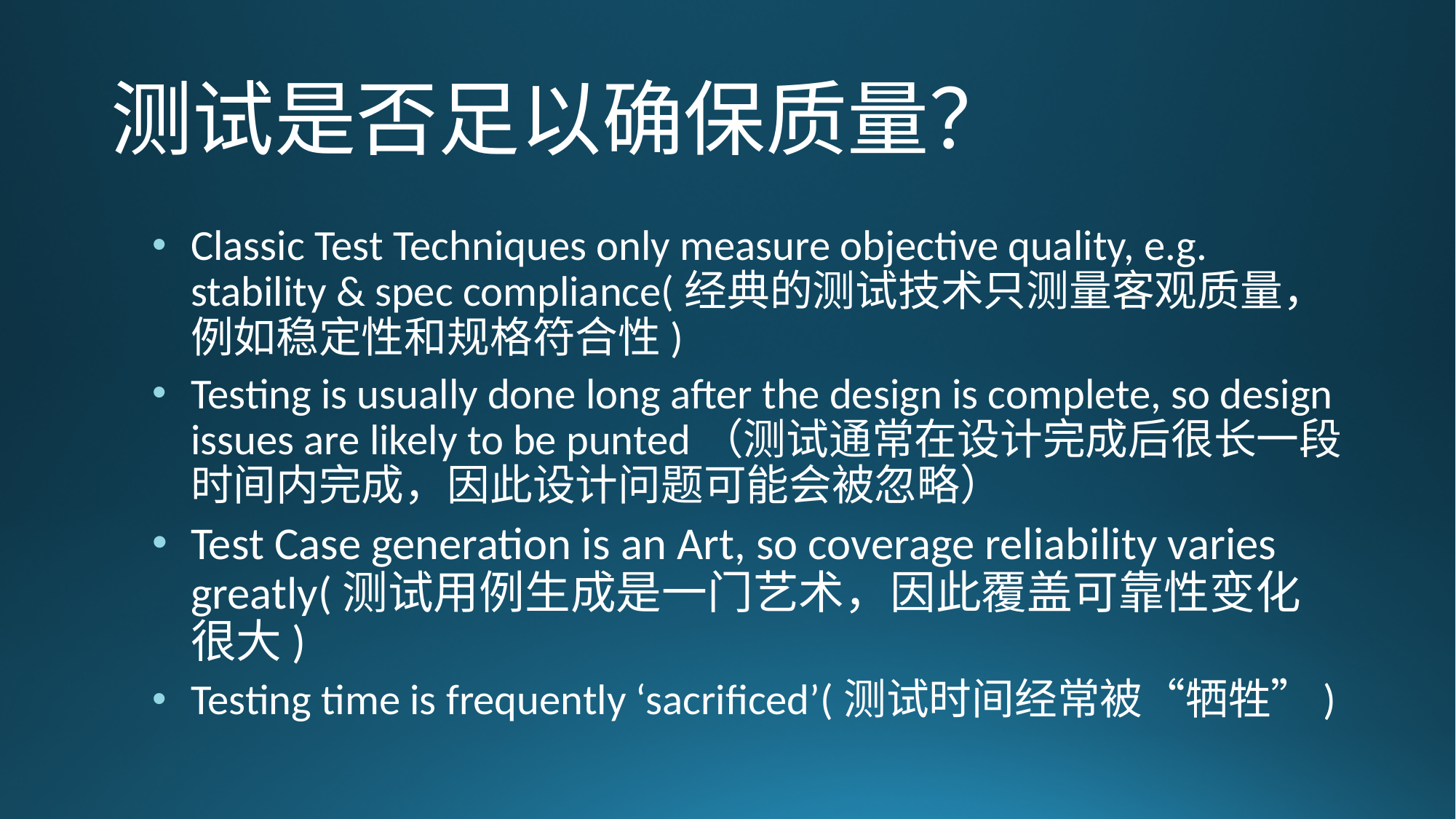

# 测试是否足以确保质量？
Classic Test Techniques only measure objective quality, e.g. stability & spec compliance(经典的测试技术只测量客观质量，例如稳定性和规格符合性)
Testing is usually done long after the design is complete, so design issues are likely to be punted（测试通常在设计完成后很长一段时间内完成，因此设计问题可能会被忽略）
Test Case generation is an Art, so coverage reliability varies greatly(测试用例生成是一门艺术，因此覆盖可靠性变化很大)
Testing time is frequently ‘sacrificed’(测试时间经常被“牺牲”)